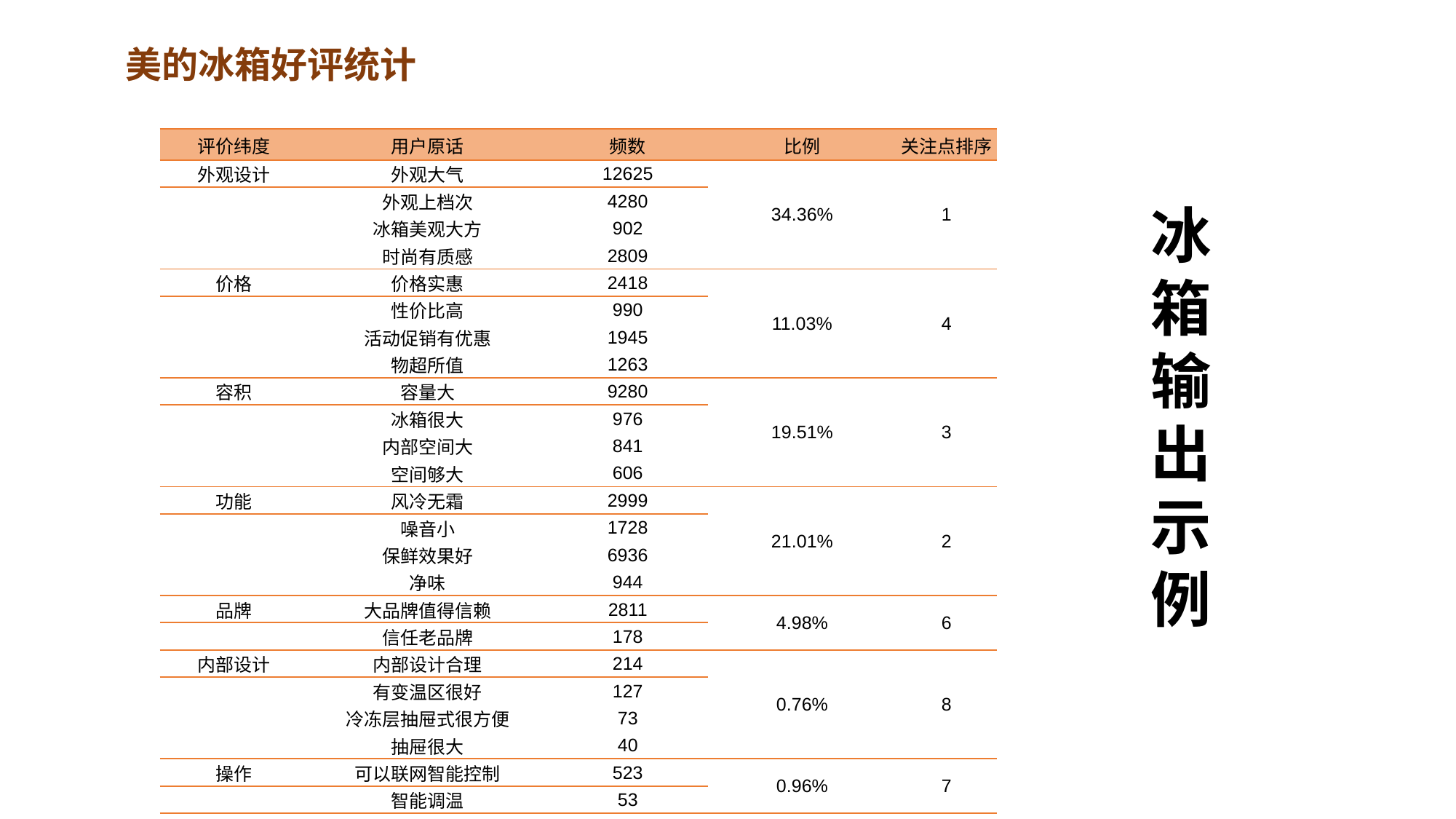

美的冰箱好评统计
| 评价纬度 | 用户原话 | 频数 | 比例 | 关注点排序 |
| --- | --- | --- | --- | --- |
| 外观设计 | 外观大气 | 12625 | 34.36% | 1 |
|  | 外观上档次 | 4280 |  |  |
|  | 冰箱美观大方 | 902 |  |  |
|  | 时尚有质感 | 2809 |  |  |
| 价格 | 价格实惠 | 2418 | 11.03% | 4 |
|  | 性价比高 | 990 |  |  |
|  | 活动促销有优惠 | 1945 |  |  |
|  | 物超所值 | 1263 |  |  |
| 容积 | 容量大 | 9280 | 19.51% | 3 |
|  | 冰箱很大 | 976 |  |  |
|  | 内部空间大 | 841 |  |  |
|  | 空间够大 | 606 |  |  |
| 功能 | 风冷无霜 | 2999 | 21.01% | 2 |
|  | 噪音小 | 1728 |  |  |
|  | 保鲜效果好 | 6936 |  |  |
|  | 净味 | 944 |  |  |
| 品牌 | 大品牌值得信赖 | 2811 | 4.98% | 6 |
|  | 信任老品牌 | 178 |  |  |
| 内部设计 | 内部设计合理 | 214 | 0.76% | 8 |
|  | 有变温区很好 | 127 |  |  |
|  | 冷冻层抽屉式很方便 | 73 |  |  |
|  | 抽屉很大 | 40 |  |  |
| 操作 | 可以联网智能控制 | 523 | 0.96% | 7 |
|  | 智能调温 | 53 |  |  |
| 售前售后 | 服务态度很好 | 3033 | 5.96% | 5 |
|  | 售后服务很好 | 541 |  |  |
|  | 售前服务很耐心 | 3 |  |  |
冰箱输出示例